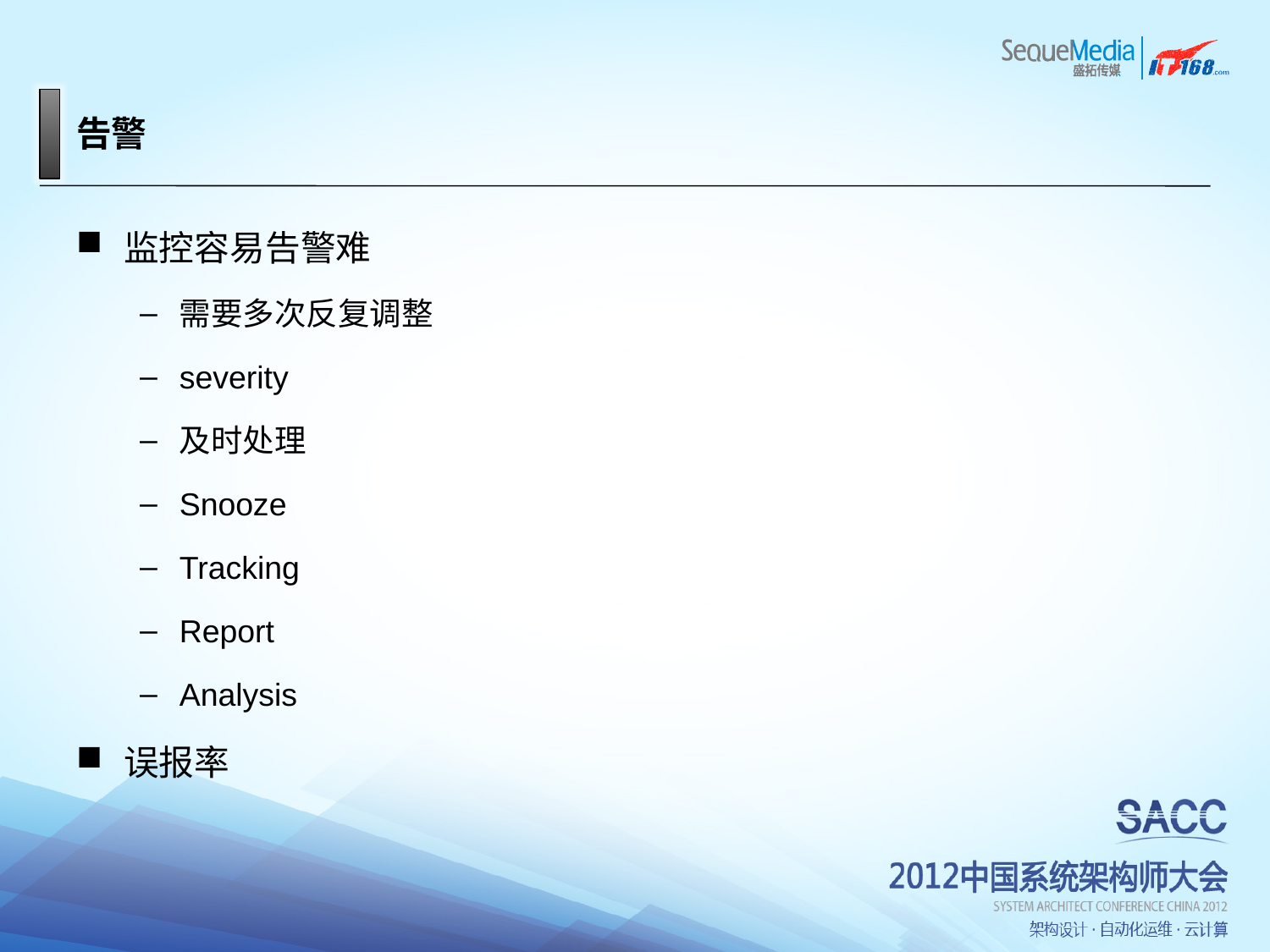

# 告警
监控容易告警难
需要多次反复调整
severity
及时处理
Snooze
Tracking
Report
Analysis
误报率